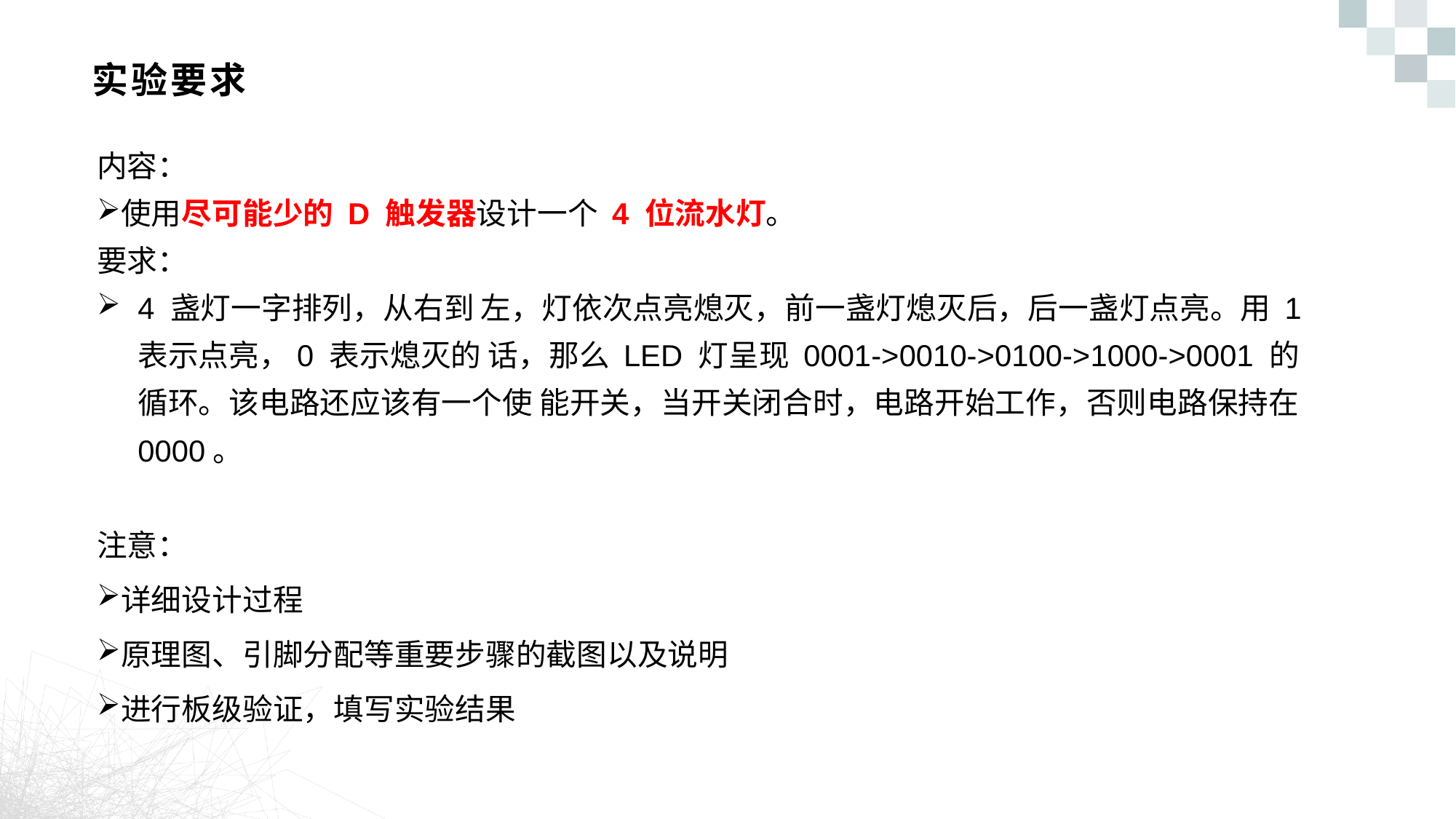

# 实验要求
内容：
使用尽可能少的 D 触发器设计一个 4 位流水灯。
要求：
4 盏灯一字排列，从右到 左，灯依次点亮熄灭，前一盏灯熄灭后，后一盏灯点亮。用 1 表示点亮，0 表示熄灭的 话，那么 LED 灯呈现 0001->0010->0100->1000->0001 的循环。该电路还应该有一个使 能开关，当开关闭合时，电路开始工作，否则电路保持在 0000。

注意：
详细设计过程
原理图、引脚分配等重要步骤的截图以及说明
进行板级验证，填写实验结果